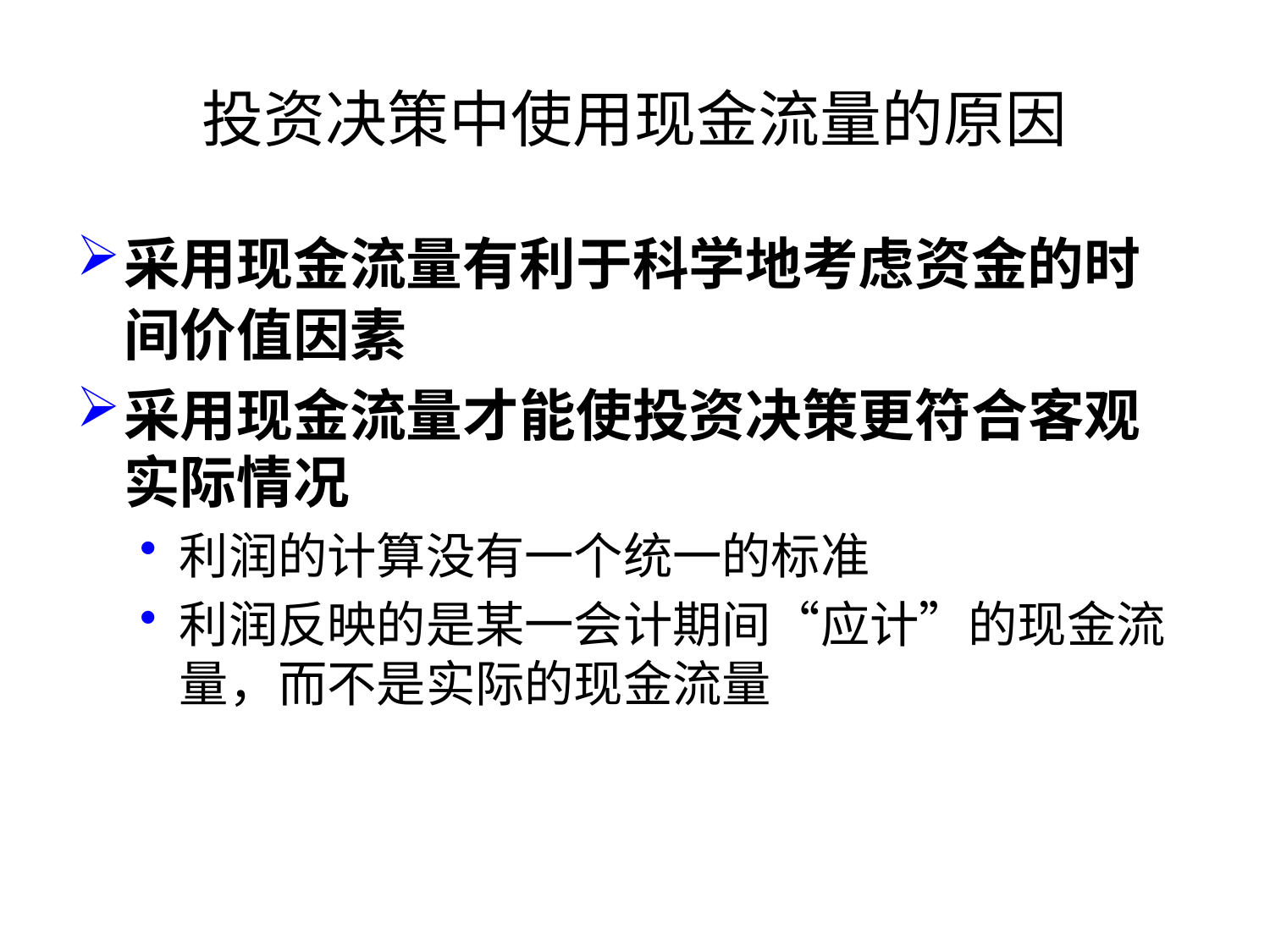

投资决策中使用现金流量的原因
采用现金流量有利于科学地考虑资金的时间价值因素
采用现金流量才能使投资决策更符合客观实际情况
利润的计算没有一个统一的标准
利润反映的是某一会计期间“应计”的现金流量，而不是实际的现金流量